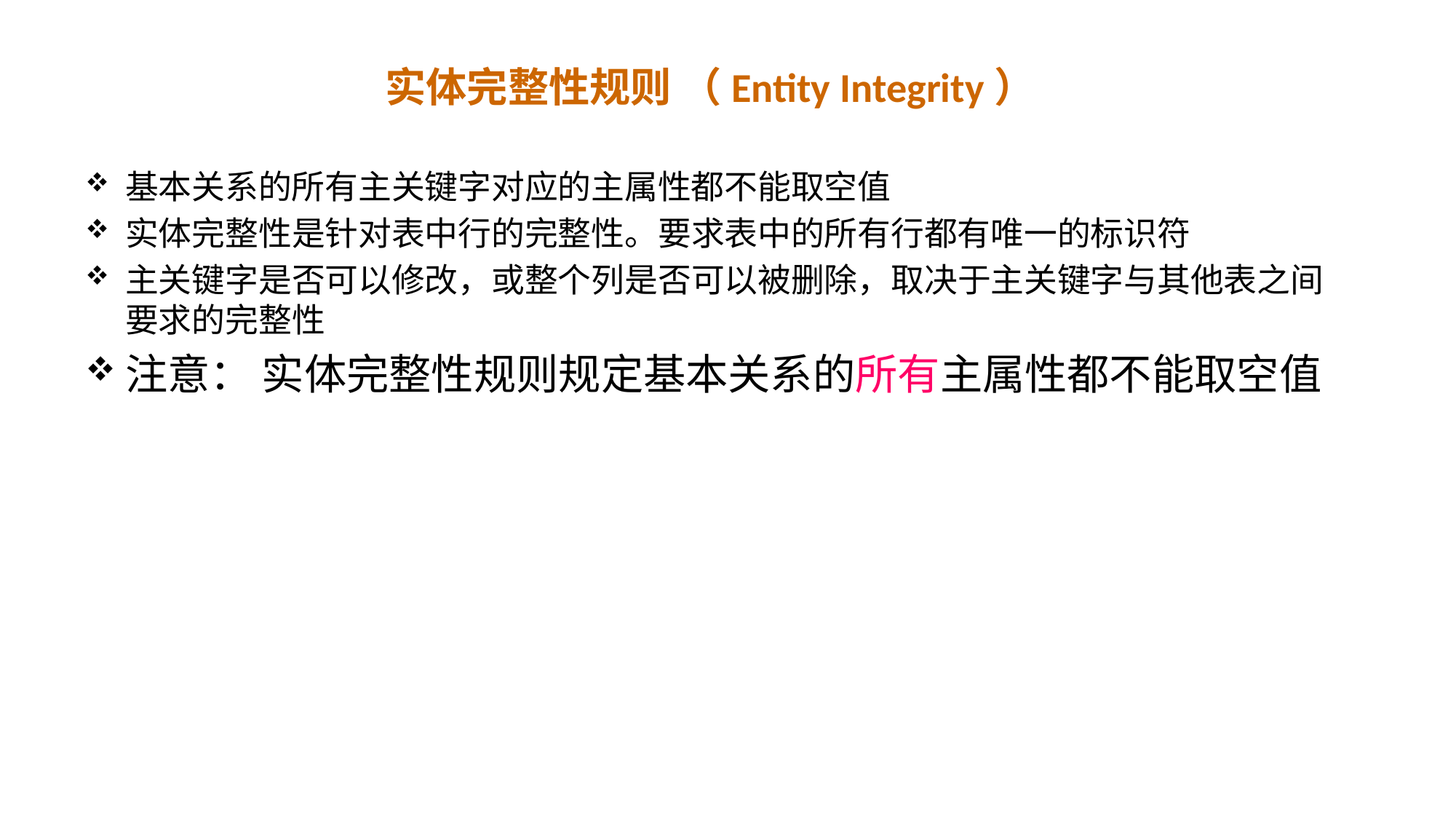

# 实体完整性规则 （Entity Integrity）
基本关系的所有主关键字对应的主属性都不能取空值
实体完整性是针对表中行的完整性。要求表中的所有行都有唯一的标识符
主关键字是否可以修改，或整个列是否可以被删除，取决于主关键字与其他表之间要求的完整性
注意： 实体完整性规则规定基本关系的所有主属性都不能取空值